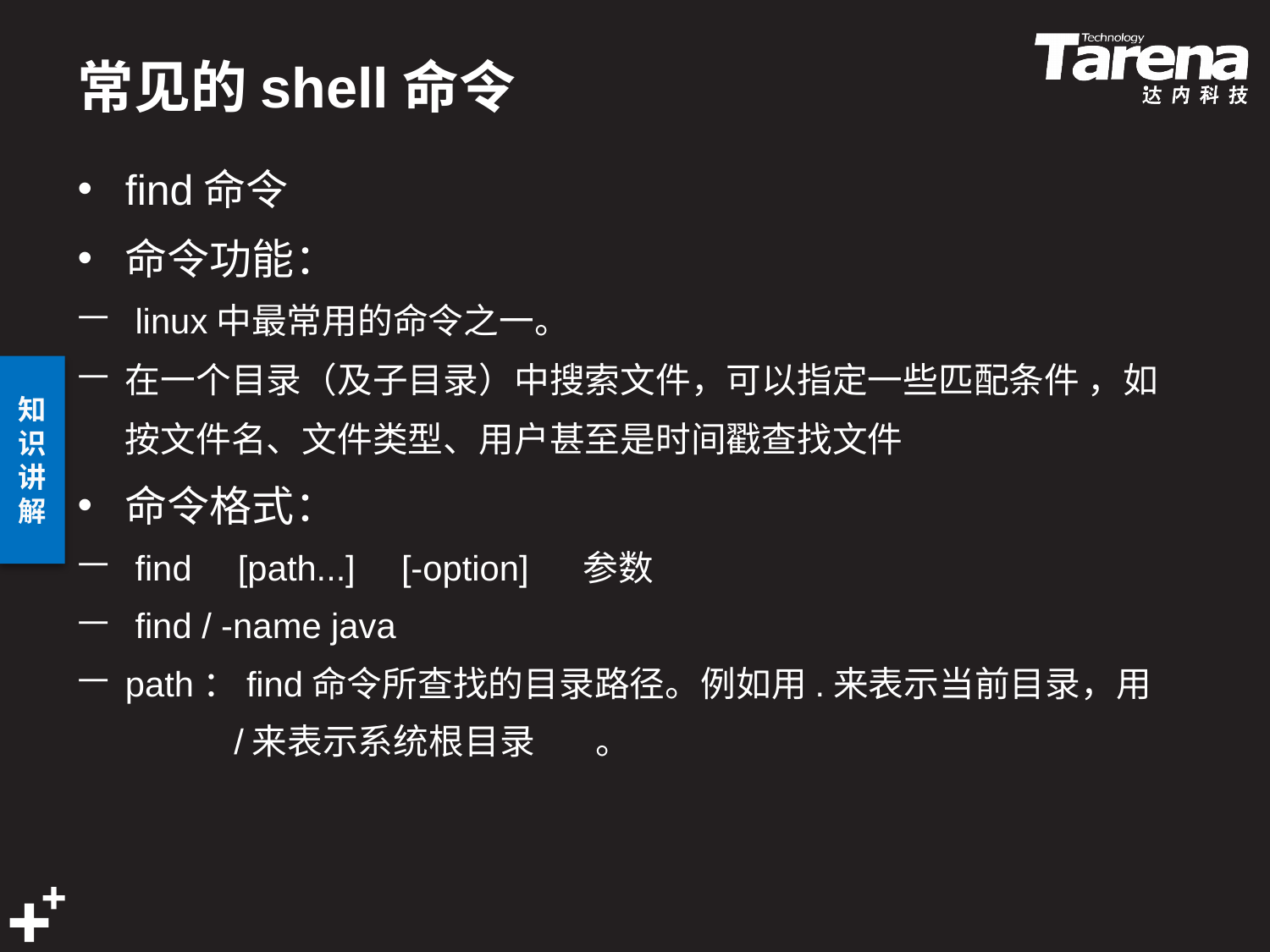

# 常见的shell命令
find命令
命令功能：
 linux中最常用的命令之一。 
在一个目录（及子目录）中搜索文件，可以指定一些匹配条件 ，如按文件名、文件类型、用户甚至是时间戳查找文件 
命令格式：
 find  [path...]  [-option]  参数
 find / -name java
path：find命令所查找的目录路径。例如用.来表示当前目录，用
	   /来表示系统根目录  。 